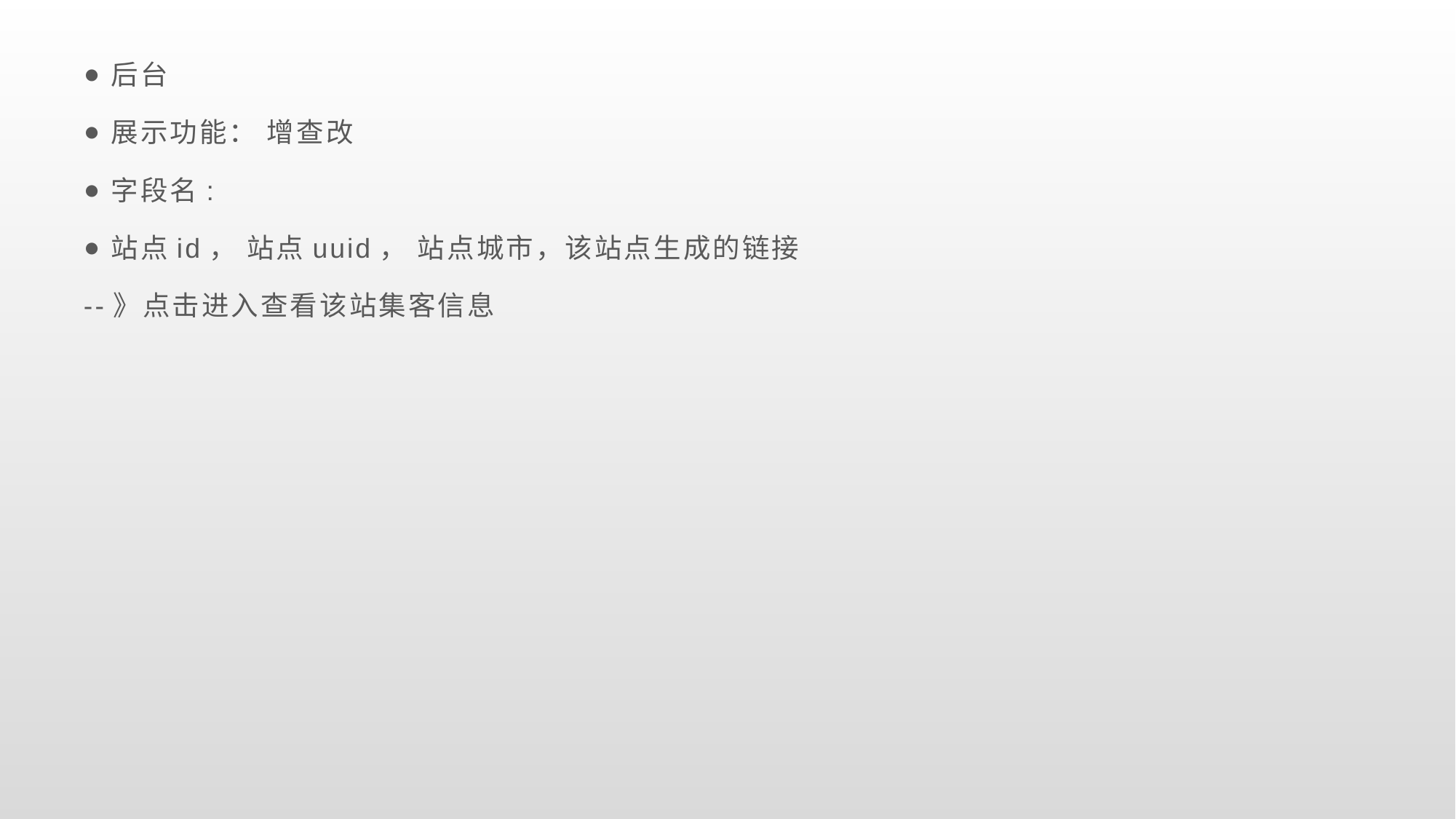

后台
展示功能： 增查改
字段名:
站点id， 站点uuid， 站点城市，该站点生成的链接
--》点击进入查看该站集客信息